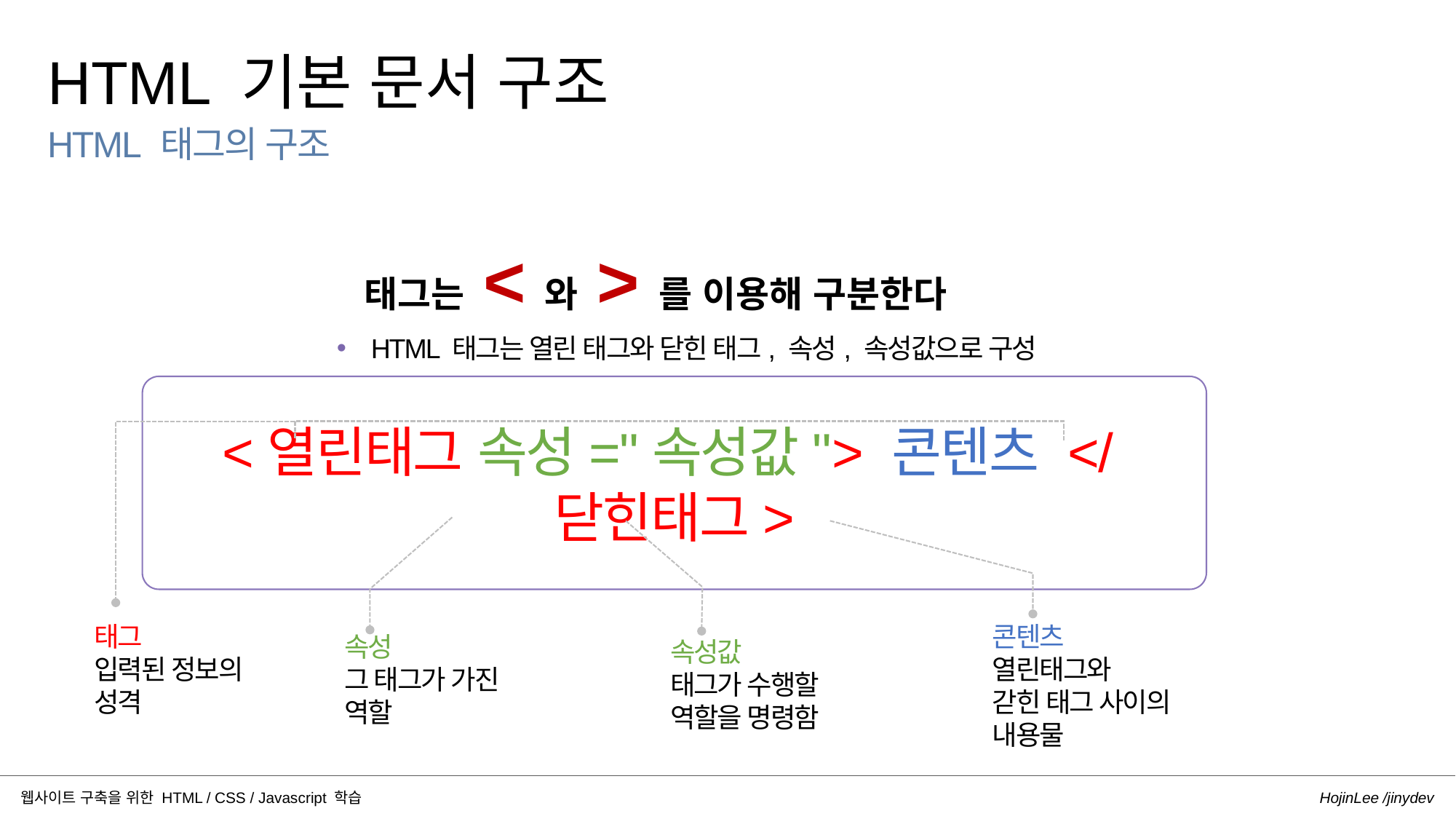

HTML 기본 문서 구조
HTML 태그의 구조
태그는 < 와 > 를 이용해 구분한다
HTML 태그는 열린 태그와 닫힌 태그, 속성, 속성값으로 구성
<열린태그 속성="속성값"> 콘텐츠 </닫힌태그>

태그
입력된 정보의
성격
콘텐츠
열린태그와
갇힌 태그 사이의
내용물
속성
그 태그가 가진
역할
속성값
태그가 수행할
역할을 명령함
HojinLee /jinydev
웹사이트 구축을 위한 HTML / CSS / Javascript 학습